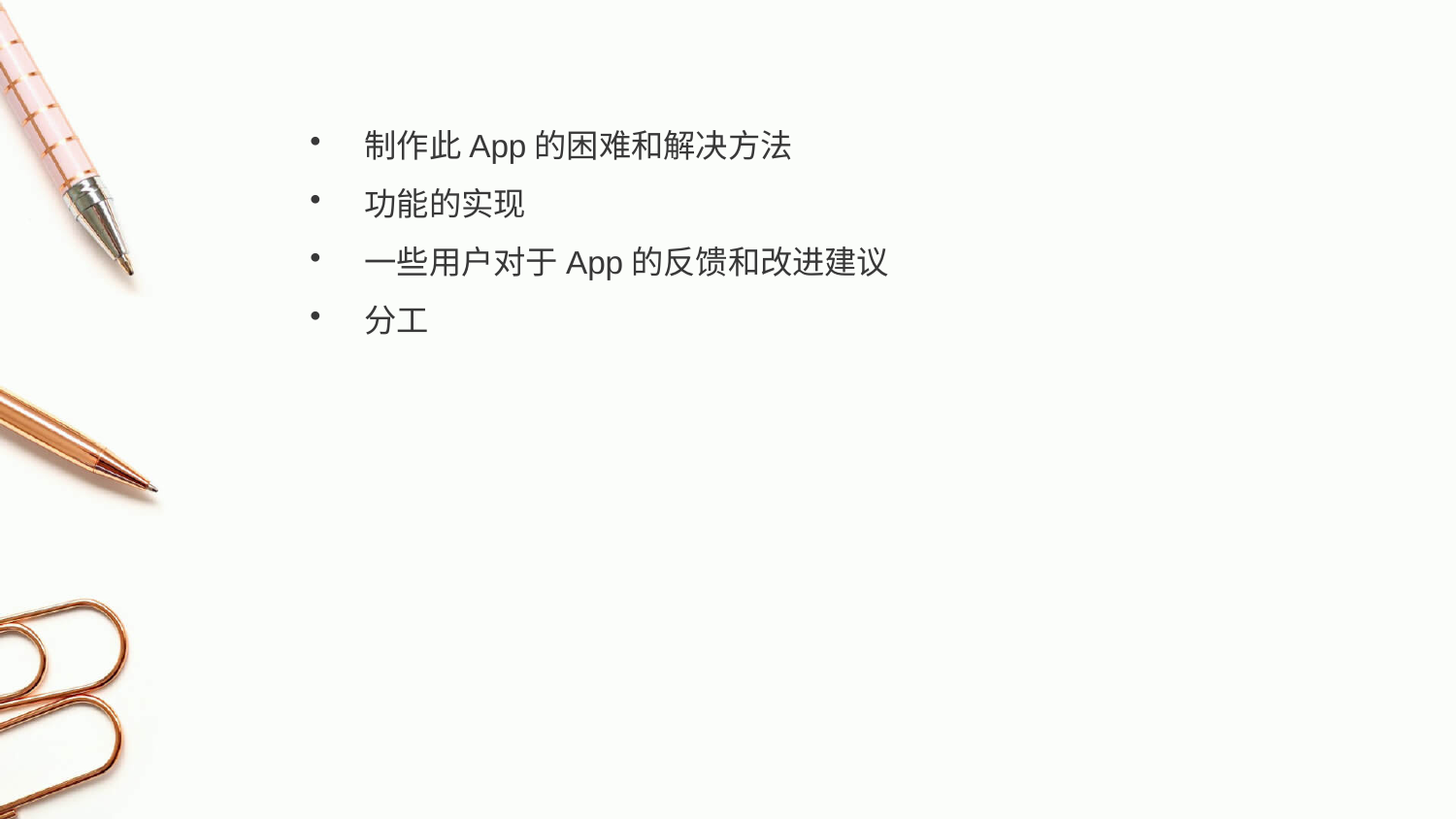

制作此App的困难和解决方法
功能的实现
一些用户对于App的反馈和改进建议
分工